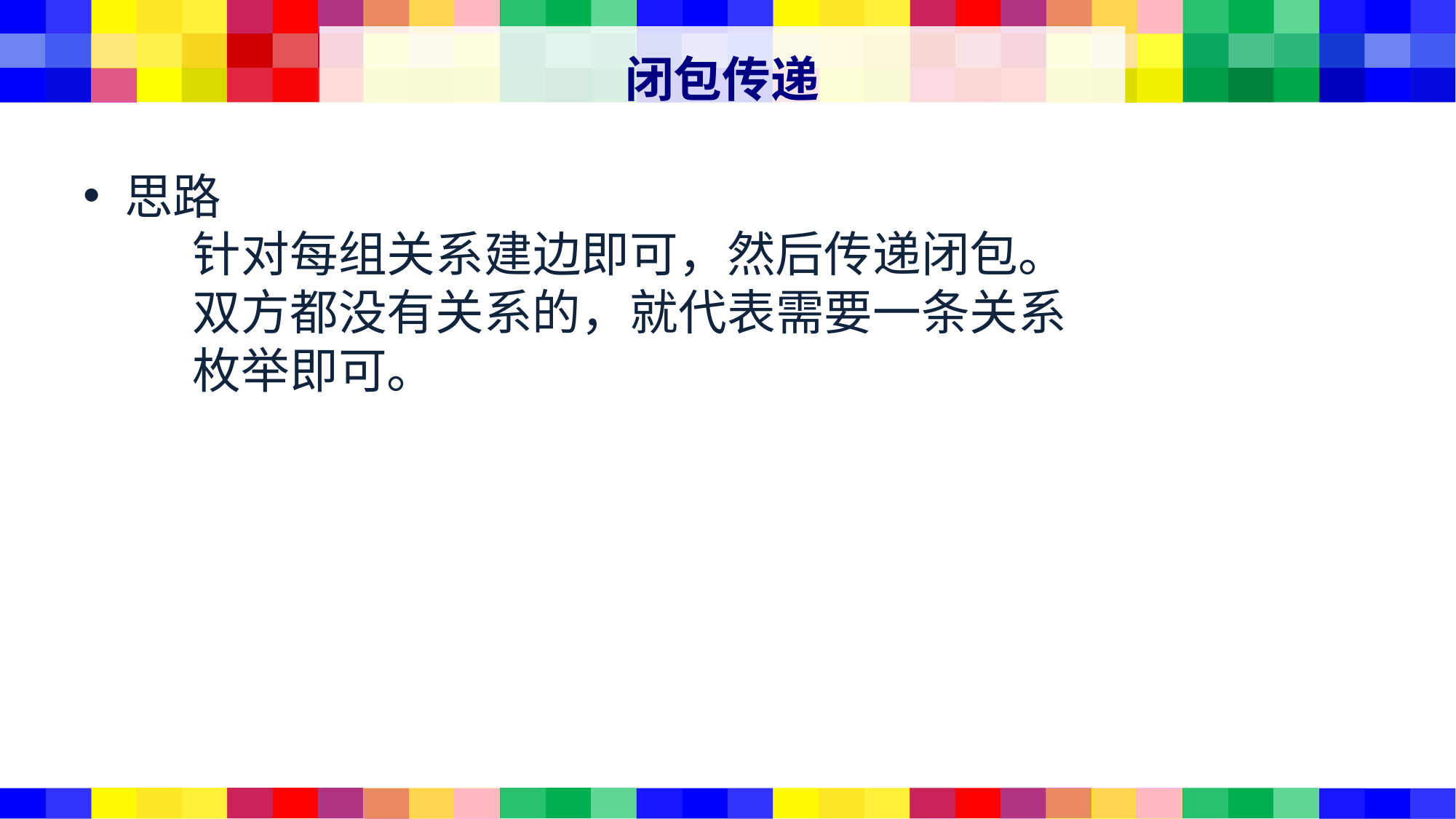

# 闭包传递
思路
	针对每组关系建边即可，然后传递闭包。
	双方都没有关系的，就代表需要一条关系
	枚举即可。